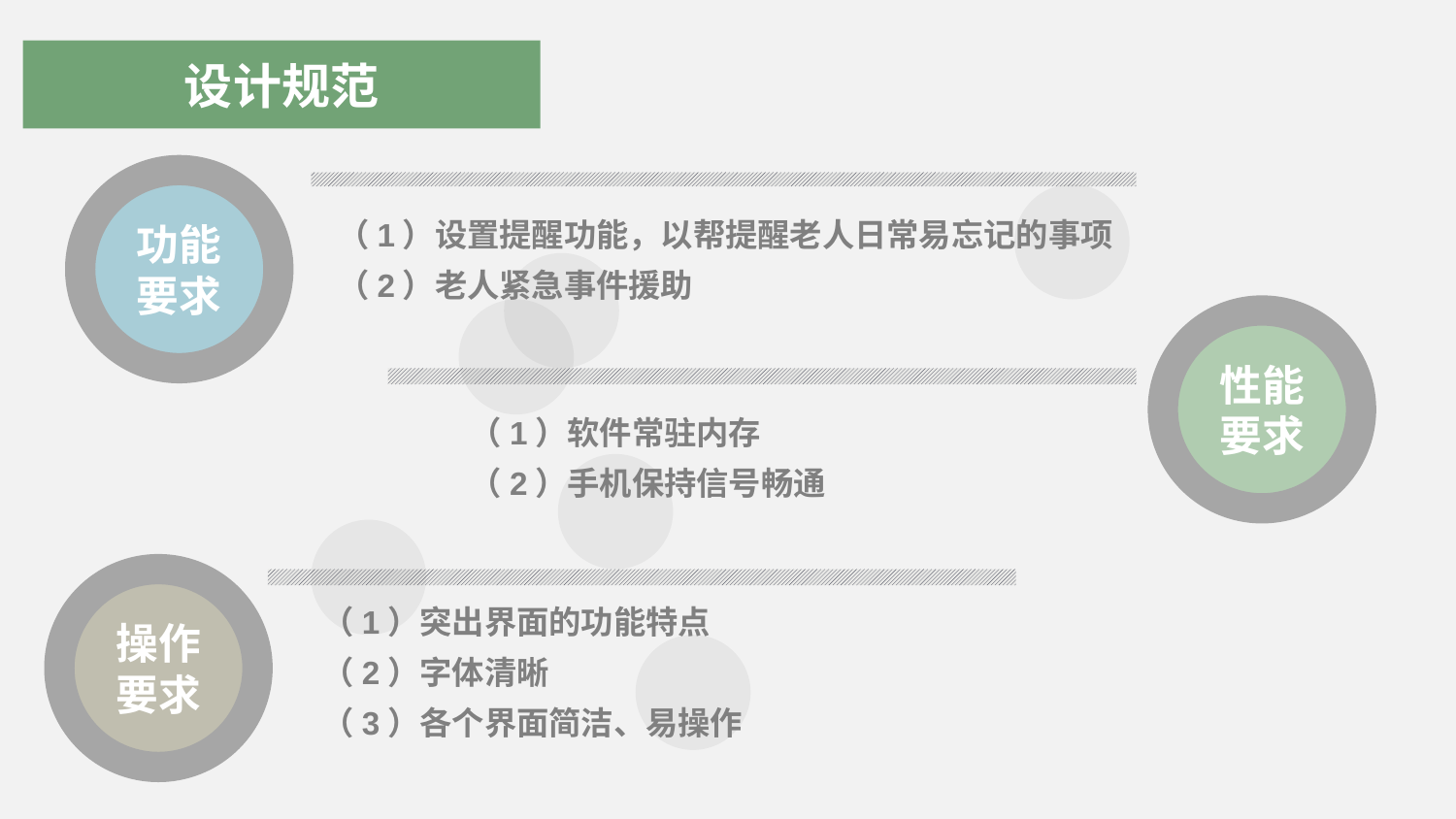

设计规范
功能要求

（1）设置提醒功能，以帮提醒老人日常易忘记的事项
（2）老人紧急事件援助

性能要求

（1）软件常驻内存
（2）手机保持信号畅通

操作要求

（1）突出界面的功能特点
（2）字体清晰
（3）各个界面简洁、易操作